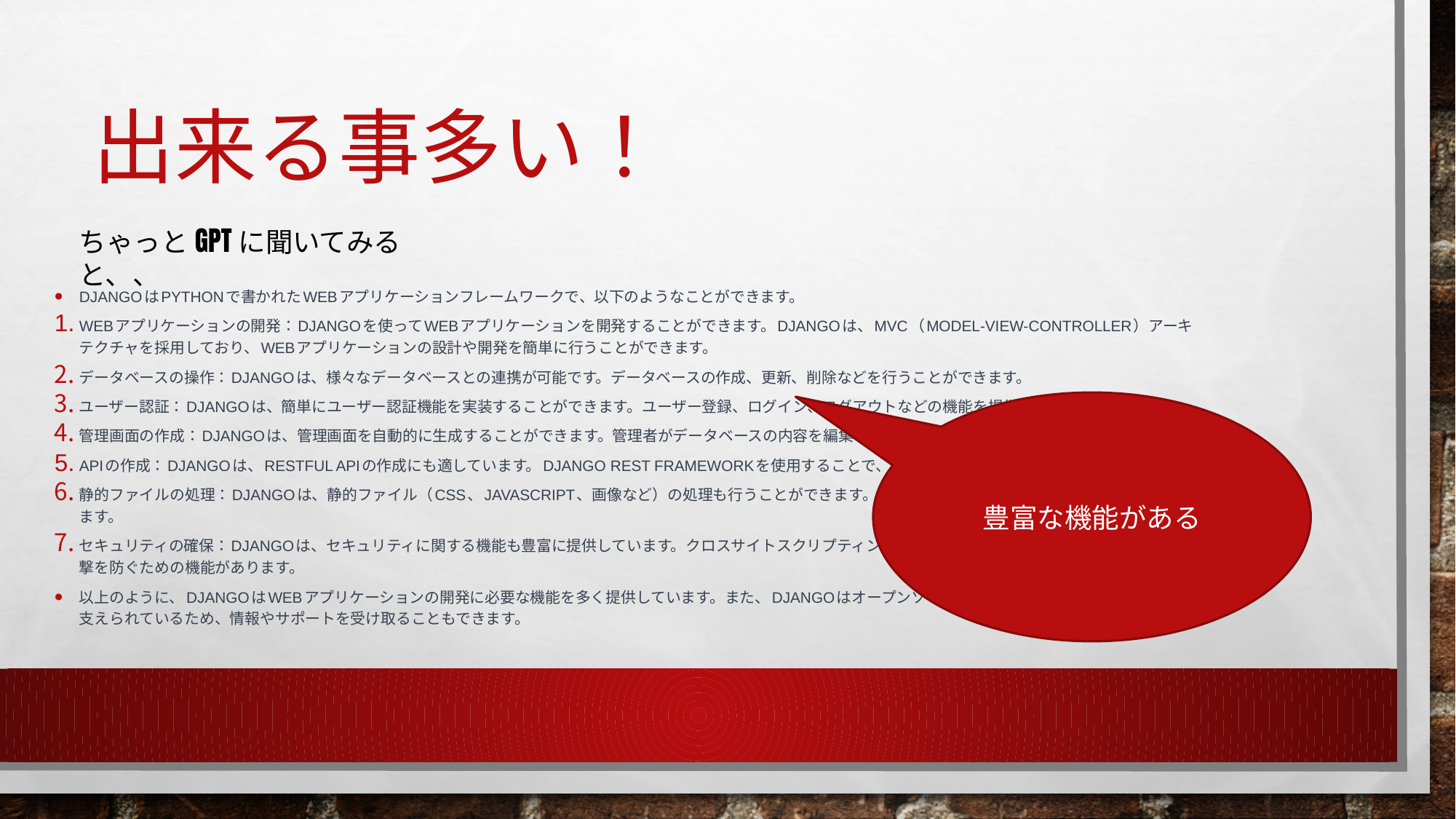

# 出来る事多い！
ちゃっとGPTに聞いてみると、、
DjangoはPythonで書かれたWebアプリケーションフレームワークで、以下のようなことができます。
Webアプリケーションの開発：Djangoを使ってWebアプリケーションを開発することができます。Djangoは、MVC（Model-View-Controller）アーキテクチャを採用しており、Webアプリケーションの設計や開発を簡単に行うことができます。
データベースの操作：Djangoは、様々なデータベースとの連携が可能です。データベースの作成、更新、削除などを行うことができます。
ユーザー認証：Djangoは、簡単にユーザー認証機能を実装することができます。ユーザー登録、ログイン、ログアウトなどの機能を提供しています。
管理画面の作成：Djangoは、管理画面を自動的に生成することができます。管理者がデータベースの内容を編集したり、管理できるようにすることができます。
APIの作成：Djangoは、RESTful APIの作成にも適しています。Django REST frameworkを使用することで、APIを簡単に作成することができます。
静的ファイルの処理：Djangoは、静的ファイル（CSS、JavaScript、画像など）の処理も行うことができます。静的ファイルを自動的にサーブすることができます。
セキュリティの確保：Djangoは、セキュリティに関する機能も豊富に提供しています。クロスサイトスクリプティング（XSS）やSQLインジェクションなどの攻撃を防ぐための機能があります。
以上のように、DjangoはWebアプリケーションの開発に必要な機能を多く提供しています。また、Djangoはオープンソースであり、大規模なコミュニティに支えられているため、情報やサポートを受け取ることもできます。

豊富な機能がある